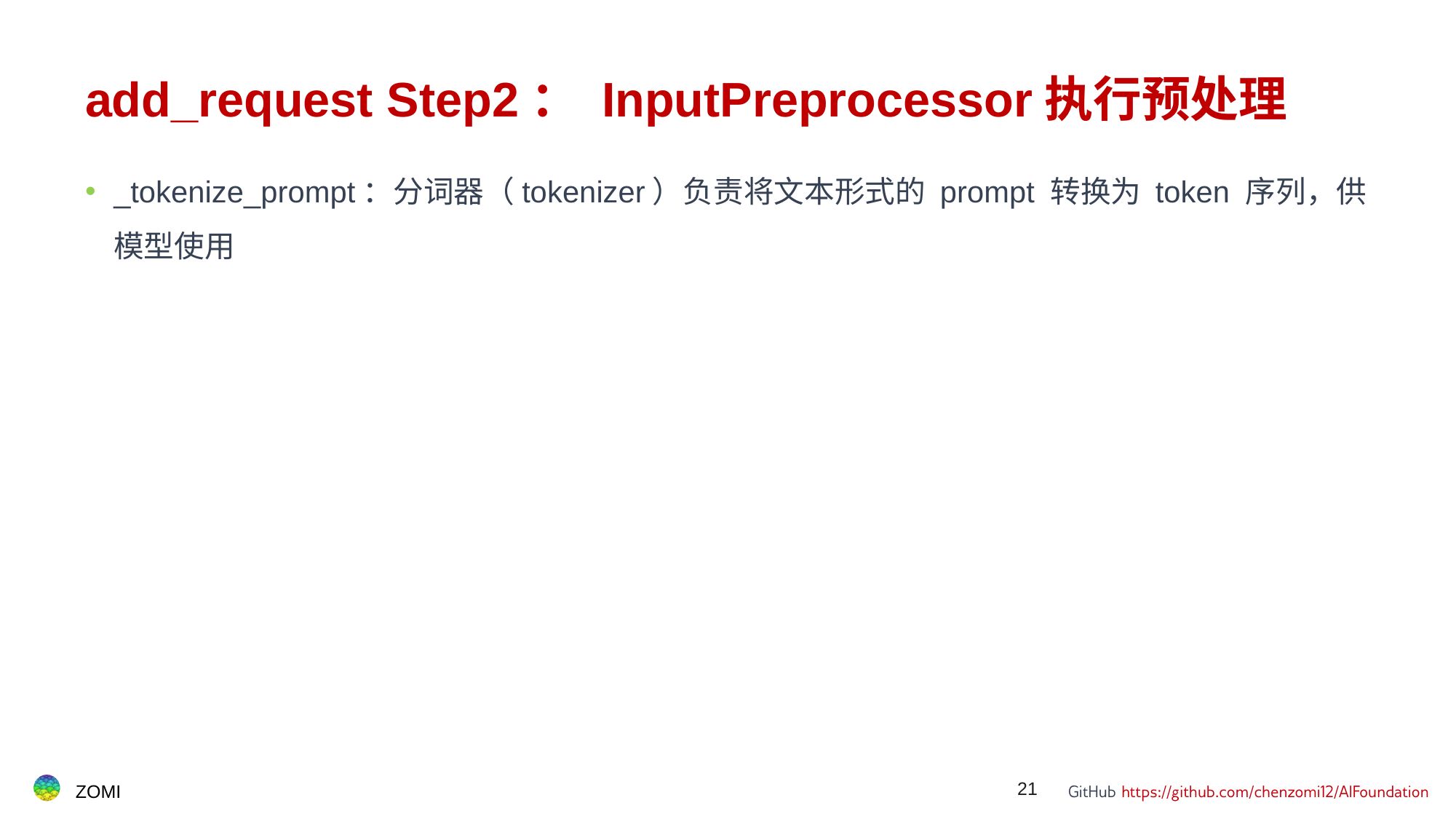

# add_request Step2： InputPreprocessor执行预处理
_tokenize_prompt：分词器（tokenizer）负责将文本形式的 prompt 转换为 token 序列，供模型使用